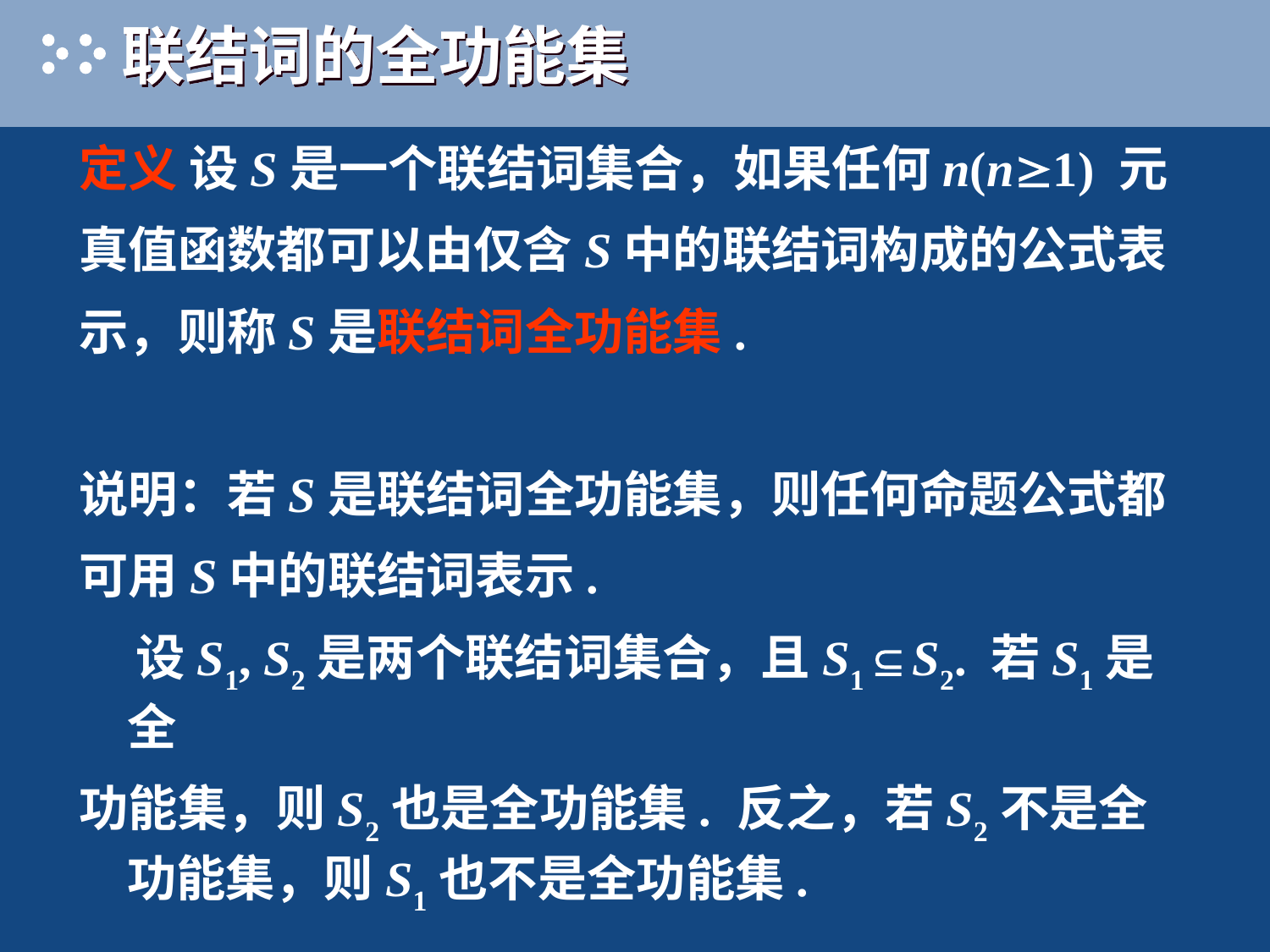

# 联结词的全功能集
定义 设S是一个联结词集合，如果任何n(n≥1) 元
真值函数都可以由仅含S中的联结词构成的公式表
示，则称S是联结词全功能集.

说明：若S是联结词全功能集，则任何命题公式都
可用S中的联结词表示.
    设S1, S2是两个联结词集合，且S1 ⊆ S2. 若S1是全
功能集，则S2也是全功能集. 反之，若S2不是全功能集，则S1也不是全功能集.